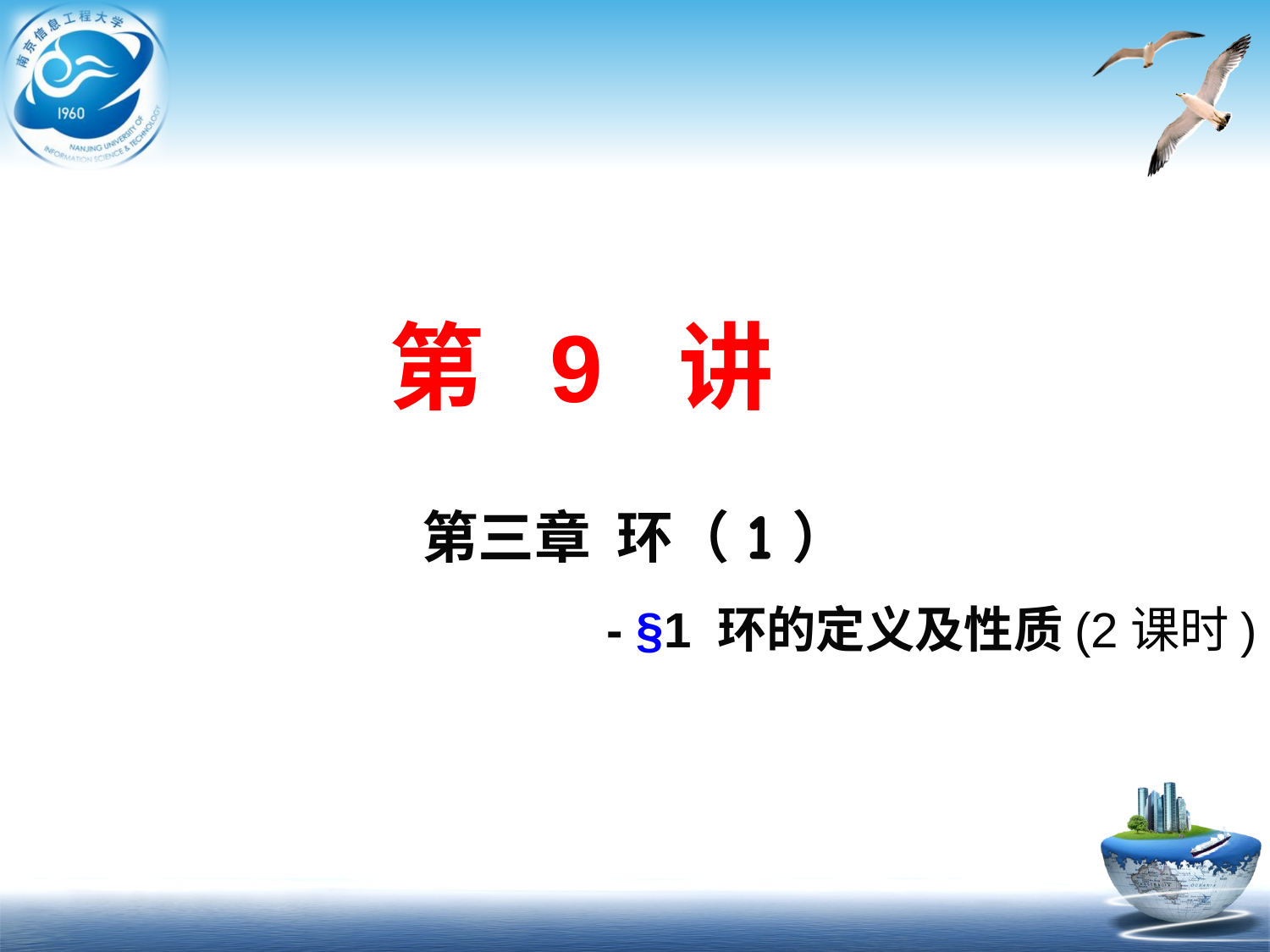

第  9  讲
第三章  环（1）
- §1 环的定义及性质(2课时)